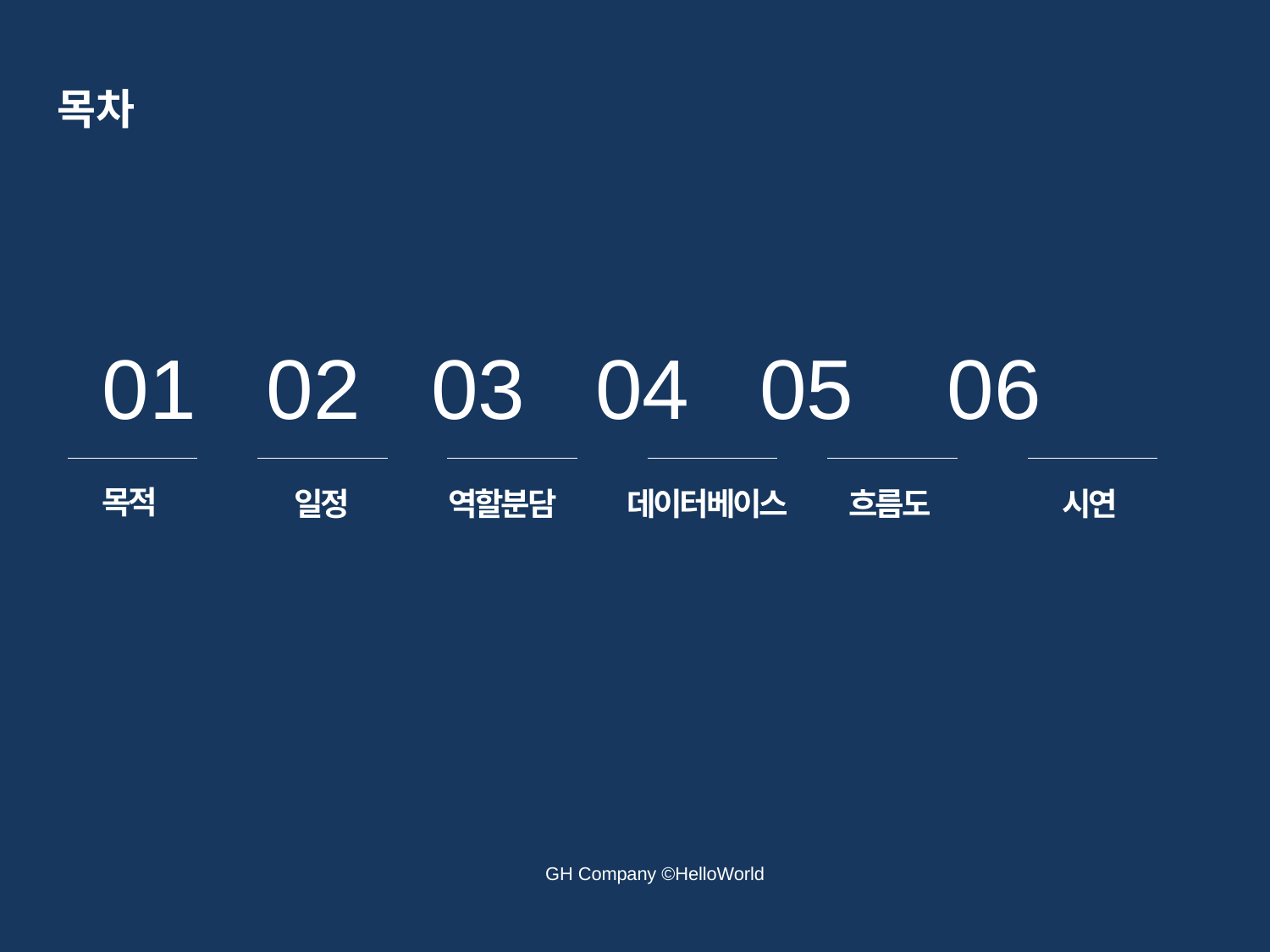

목차
01   02   03   04   05    06
목적
일정
역할분담
데이터베이스
흐름도
시연
GH Company ©HelloWorld